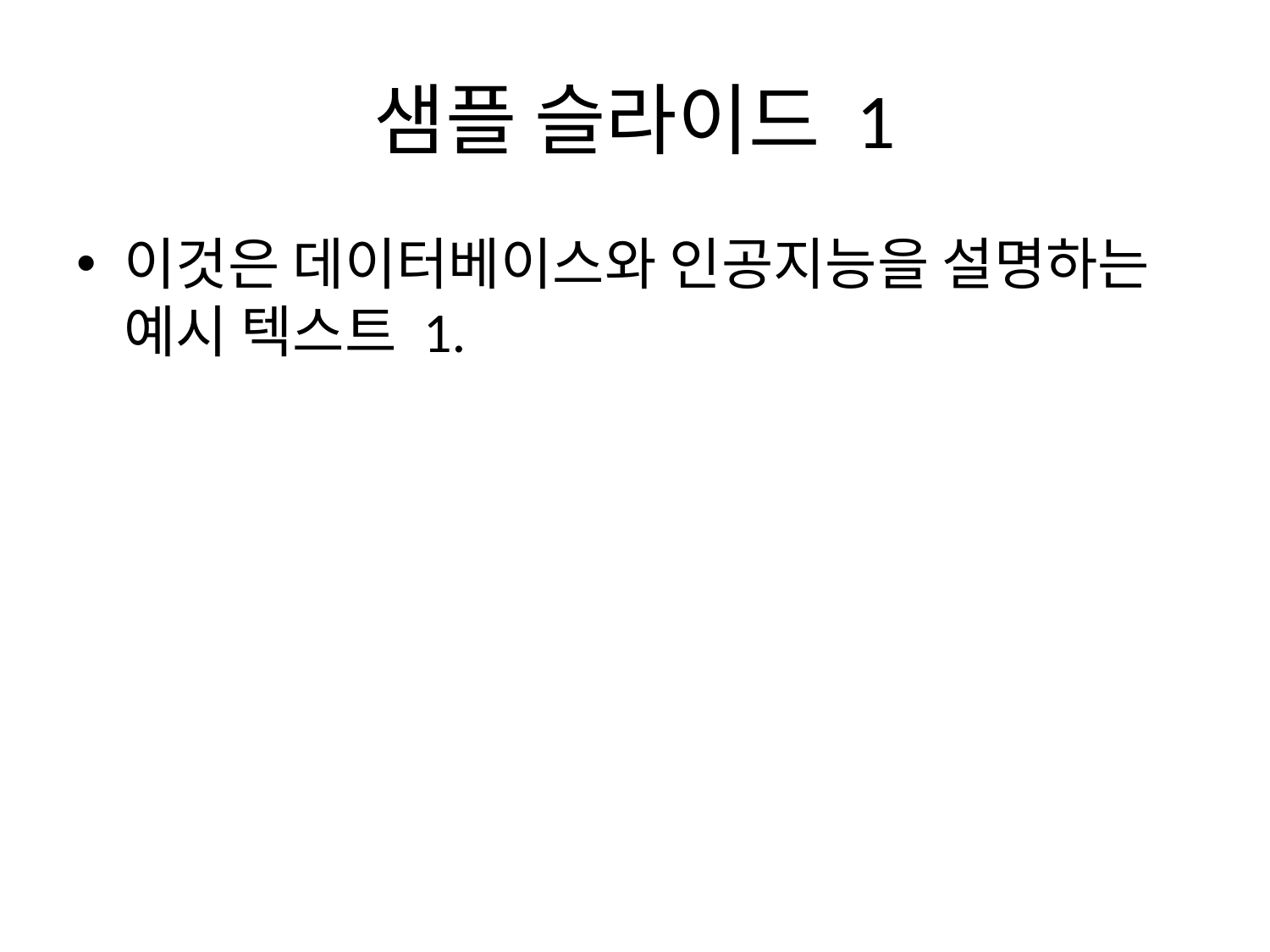

# 샘플 슬라이드 1
이것은 데이터베이스와 인공지능을 설명하는 예시 텍스트 1.